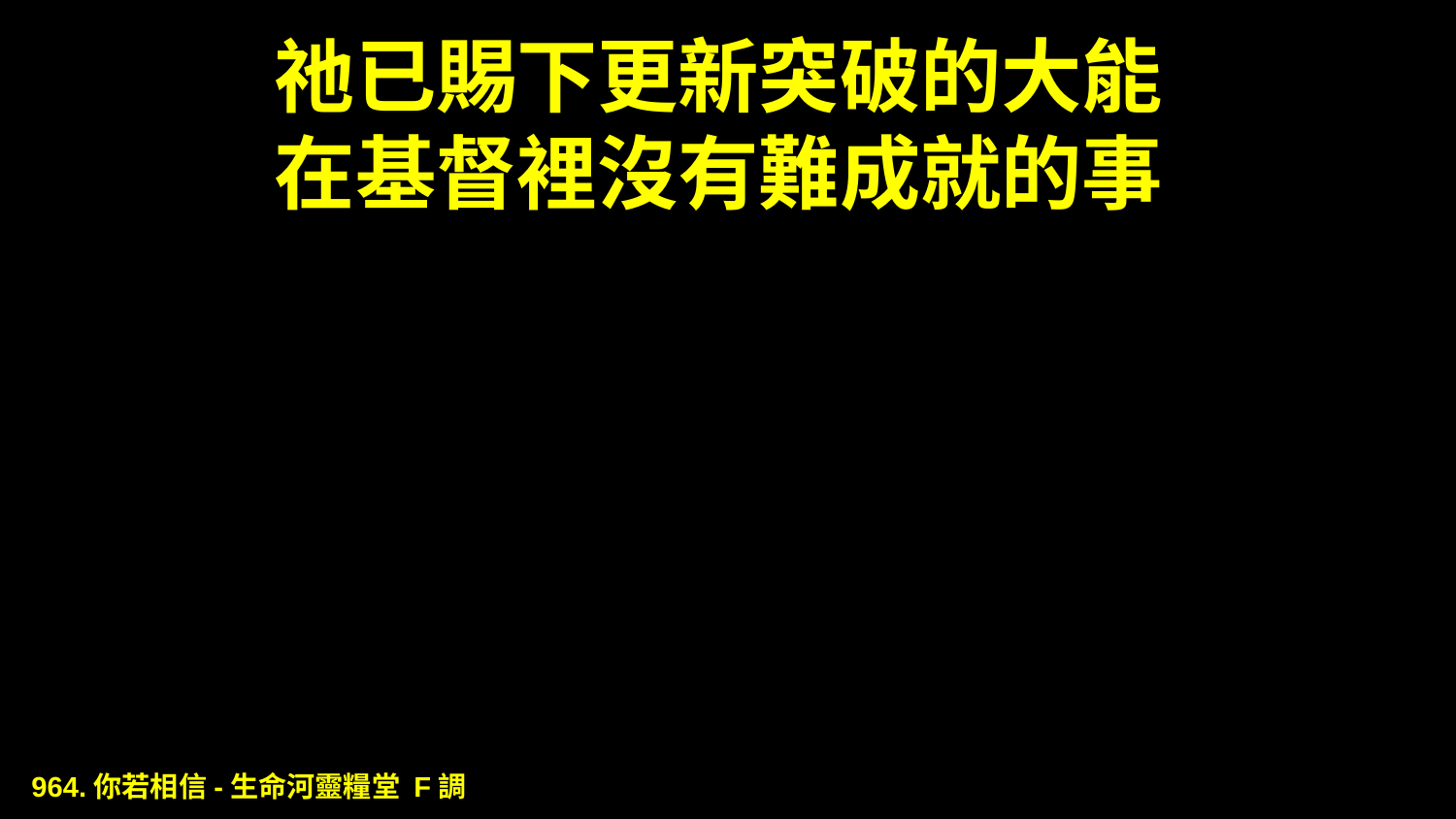

# 祂已賜下更新突破的大能 在基督裡沒有難成就的事
964.你若相信-生命河靈糧堂 F調